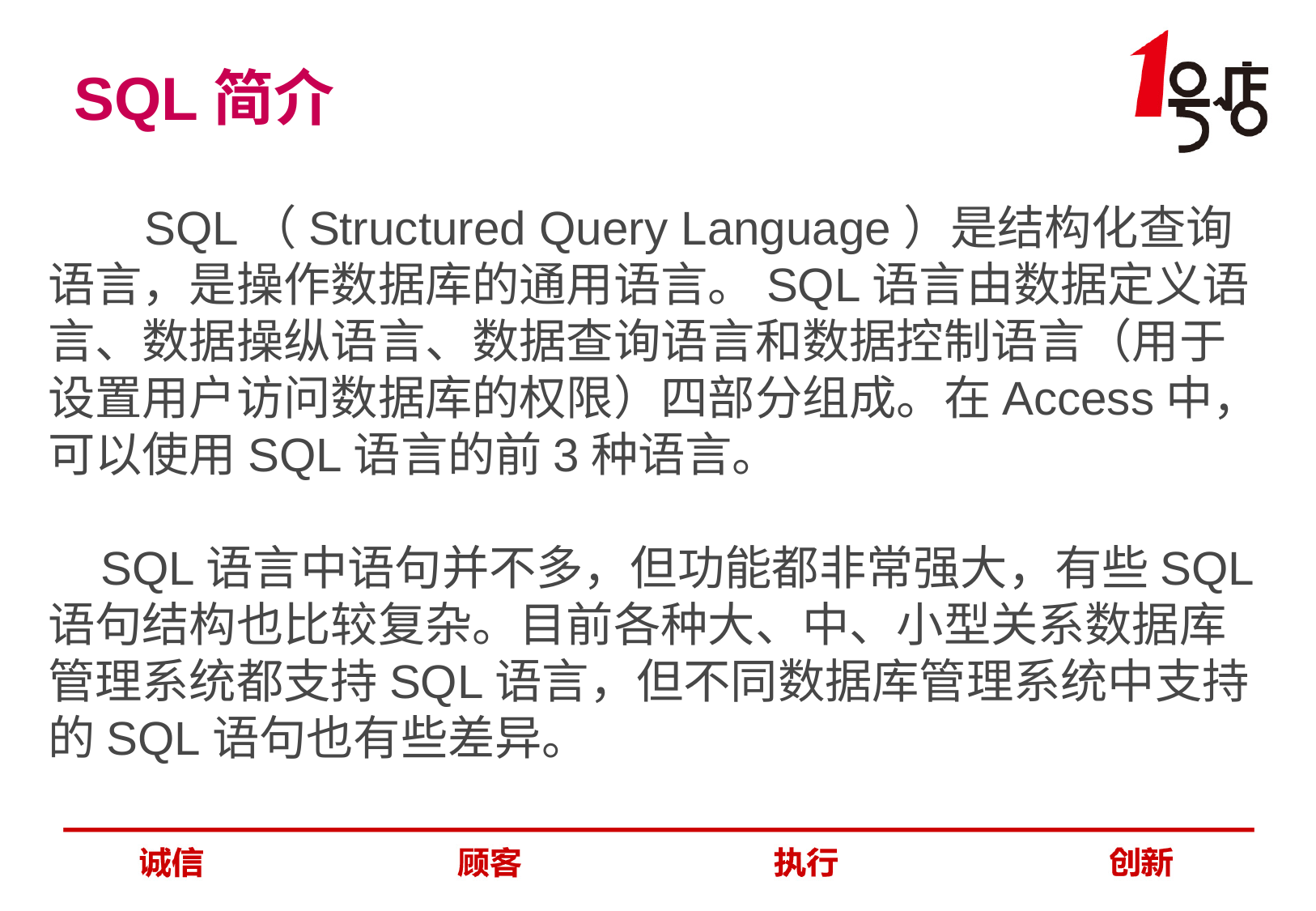

SQL简介
       SQL（Structured Query Language）是结构化查询语言，是操作数据库的通用语言。SQL语言由数据定义语言、数据操纵语言、数据查询语言和数据控制语言（用于设置用户访问数据库的权限）四部分组成。在Access中，可以使用SQL语言的前3种语言。

    SQL语言中语句并不多，但功能都非常强大，有些SQL语句结构也比较复杂。目前各种大、中、小型关系数据库管理系统都支持SQL语言，但不同数据库管理系统中支持的SQL语句也有些差异。